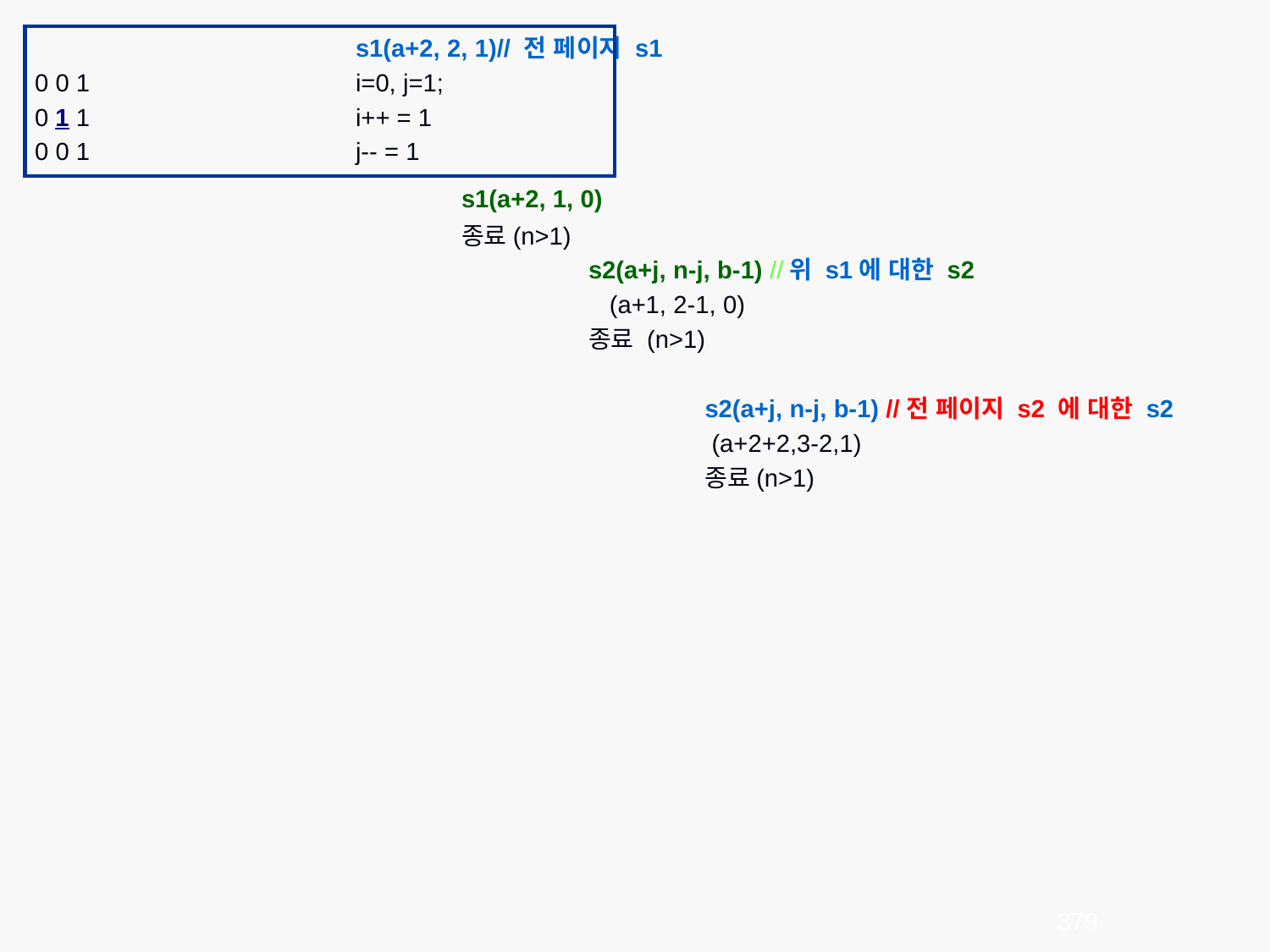

s1(a+2, 2, 1)// 전 페이지 s1
 0 0 1 			i=0, j=1;
 0 1 1 			i++ = 1
 0 0 1 			j-- = 1
			s1(a+2, 1, 0)
			종료(n>1)
				s2(a+j, n-j, b-1) //위 s1에 대한 s2
				   (a+1, 2-1, 0)
				종료 (n>1)

				s2(a+j, n-j, b-1) //전 페이지 s2 에 대한 s2
				 (a+2+2,3-2,1)
				종료(n>1)

379